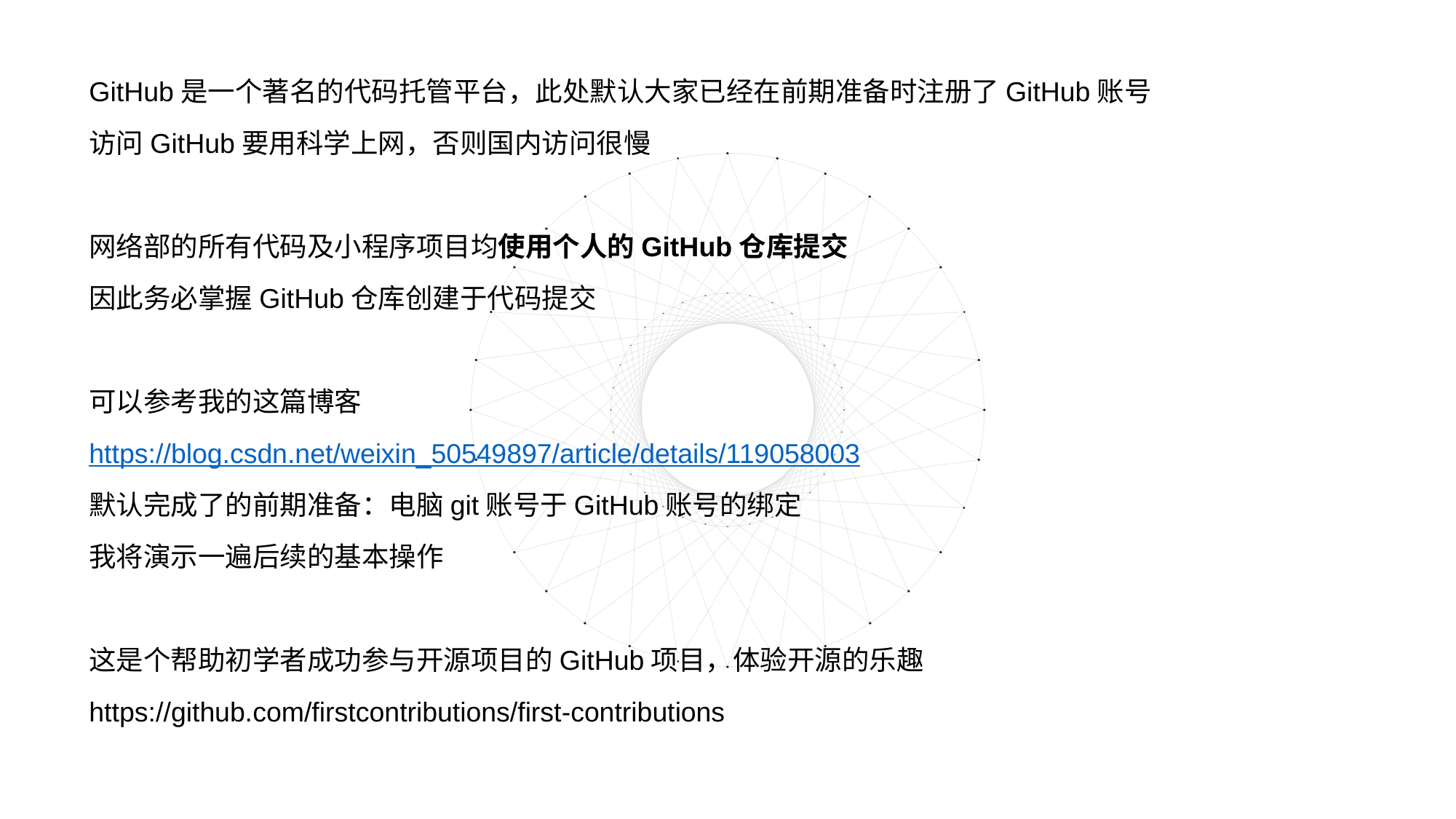

GitHub是一个著名的代码托管平台，此处默认大家已经在前期准备时注册了GitHub账号
访问GitHub要用科学上网，否则国内访问很慢

网络部的所有代码及小程序项目均使用个人的GitHub仓库提交
因此务必掌握GitHub仓库创建于代码提交

可以参考我的这篇博客
https://blog.csdn.net/weixin_50549897/article/details/119058003
默认完成了的前期准备：电脑git账号于GitHub账号的绑定
我将演示一遍后续的基本操作

这是个帮助初学者成功参与开源项目的GitHub项目，体验开源的乐趣
https://github.com/firstcontributions/first-contributions